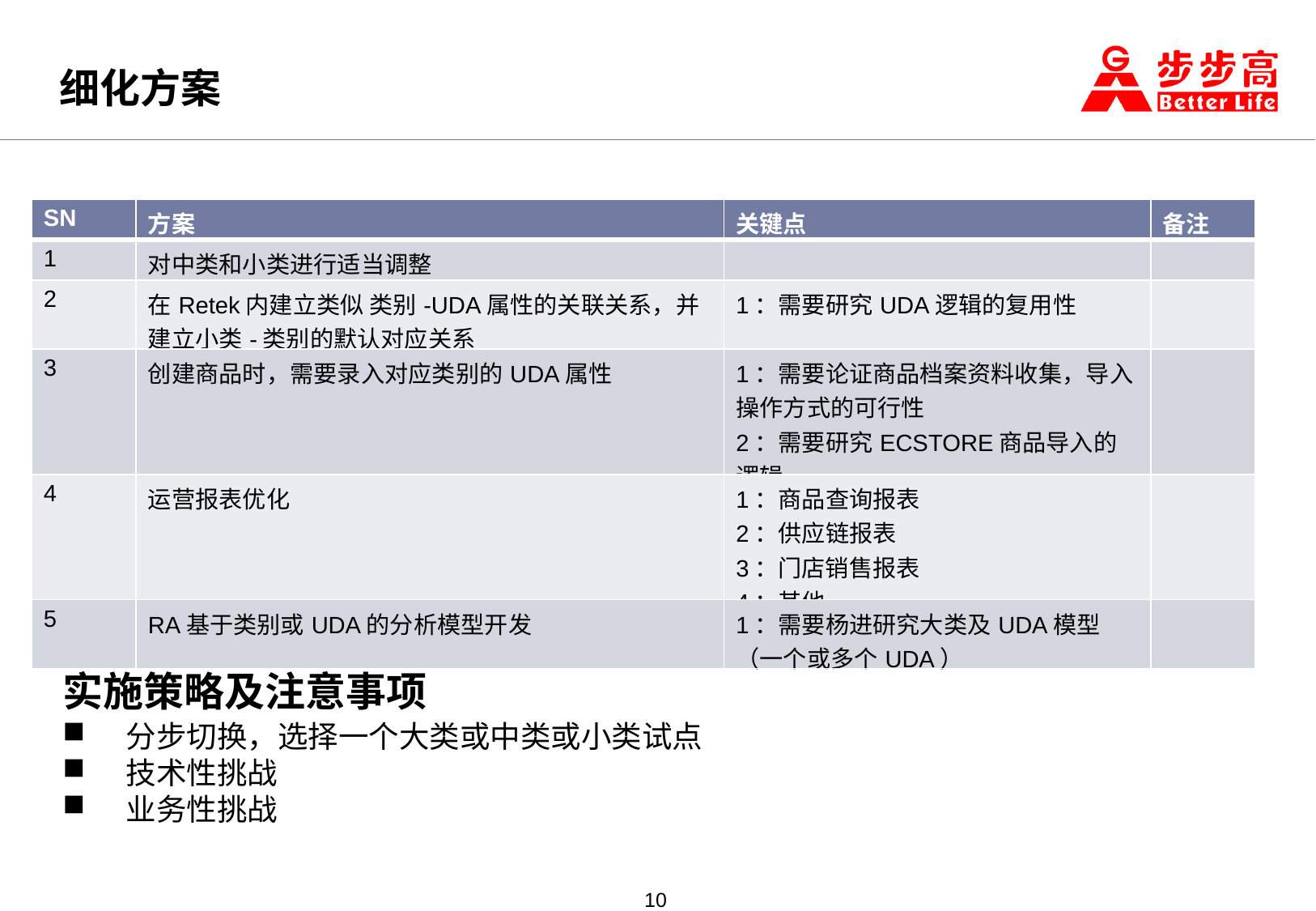

细化方案
| SN | 方案 | 关键点 | 备注 |
| --- | --- | --- | --- |
| 1 | 对中类和小类进行适当调整 |  |  |
| 2 | 在Retek内建立类似 类别-UDA属性的关联关系，并建立小类-类别的默认对应关系 | 1：需要研究UDA逻辑的复用性 |  |
| 3 | 创建商品时，需要录入对应类别的UDA属性 | 1：需要论证商品档案资料收集，导入操作方式的可行性 2：需要研究ECSTORE商品导入的逻辑 |  |
| 4 | 运营报表优化 | 1：商品查询报表 2：供应链报表 3：门店销售报表 4：其他 |  |
| 5 | RA基于类别或UDA的分析模型开发 | 1：需要杨进研究大类及UDA模型（一个或多个UDA） |  |
实施策略及注意事项
    分步切换，选择一个大类或中类或小类试点
    技术性挑战
    业务性挑战